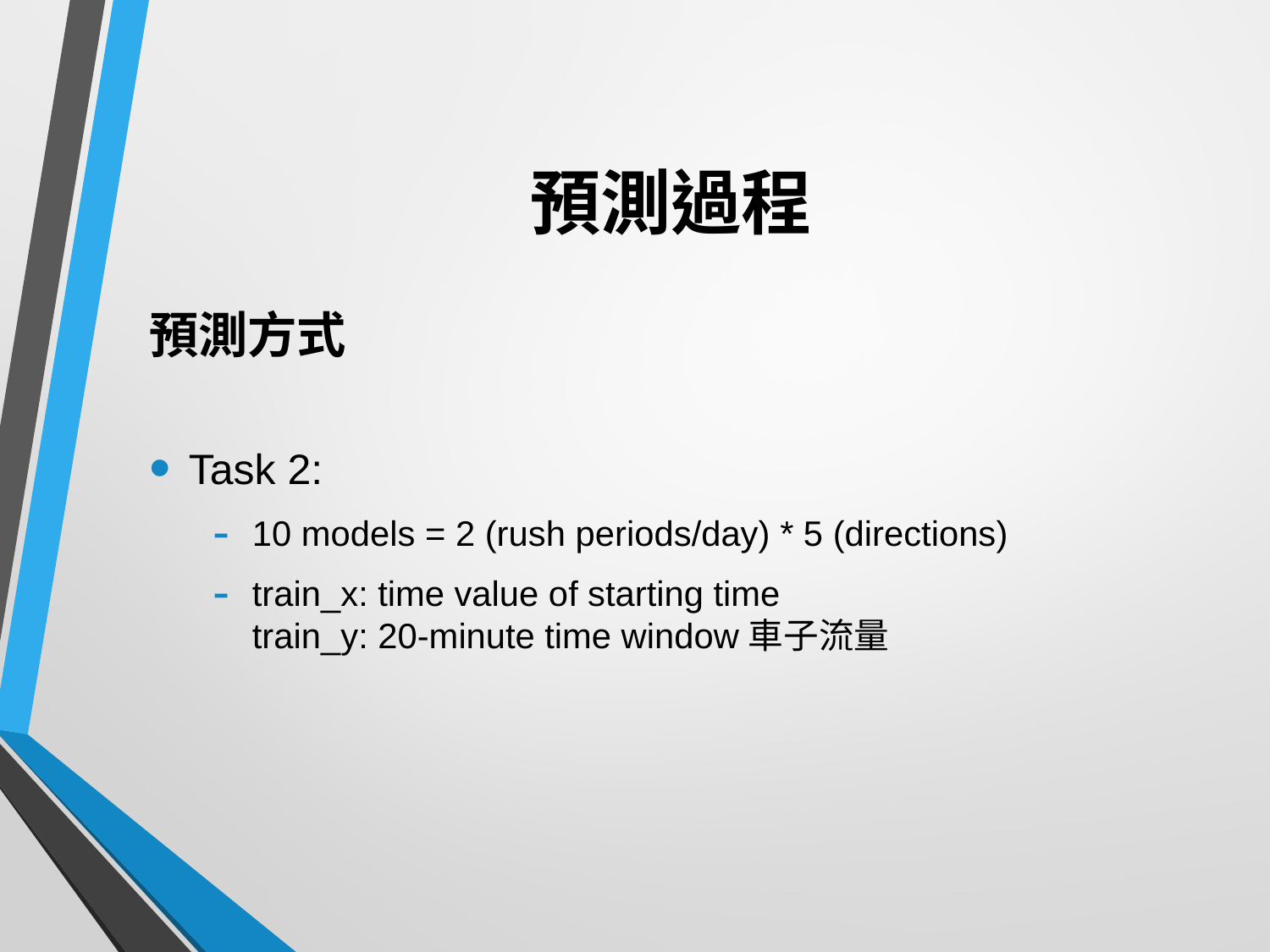

# 預測過程
預測方式

Task 2:
10 models = 2 (rush periods/day) * 5 (directions)
train_x: time value of starting time
train_y: 20-minute time window車子流量